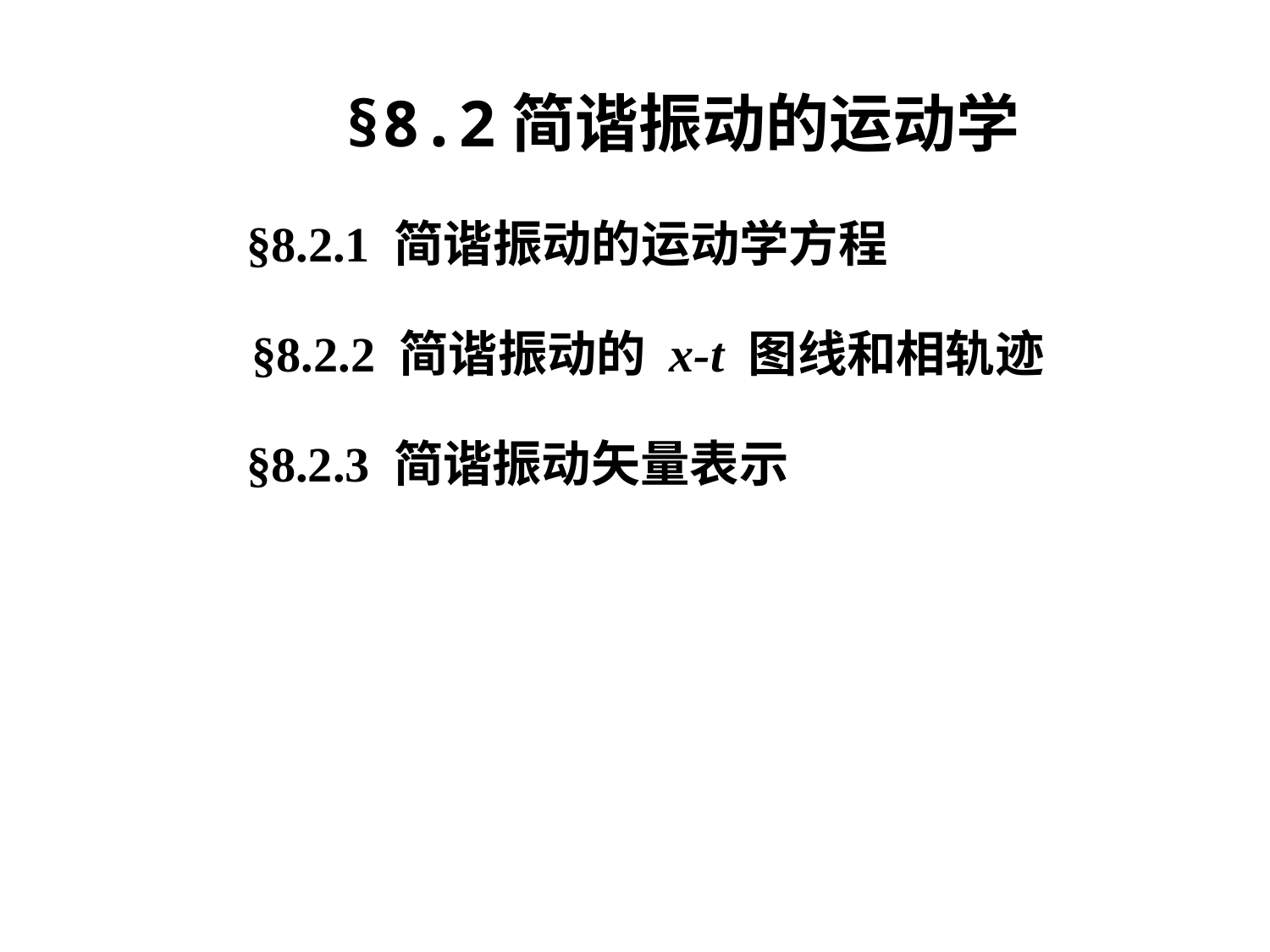

§8.2简谐振动的运动学
§8.2.1 简谐振动的运动学方程
§8.2.2 简谐振动的 x-t 图线和相轨迹
§8.2.3 简谐振动矢量表示